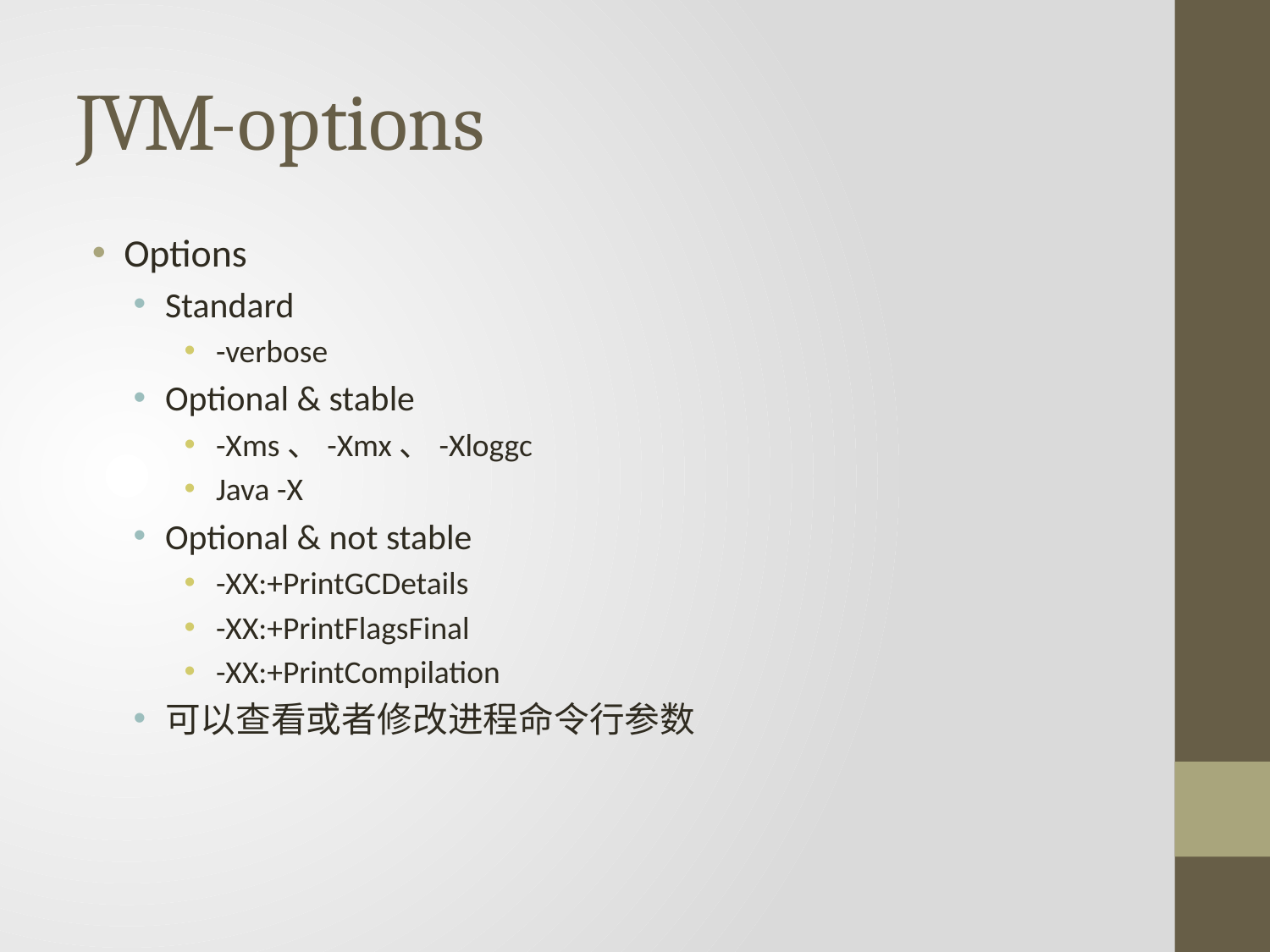

# JVM-options
Options
Standard
-verbose
Optional & stable
-Xms、-Xmx、-Xloggc
Java -X
Optional & not stable
-XX:+PrintGCDetails
-XX:+PrintFlagsFinal
-XX:+PrintCompilation
可以查看或者修改进程命令行参数